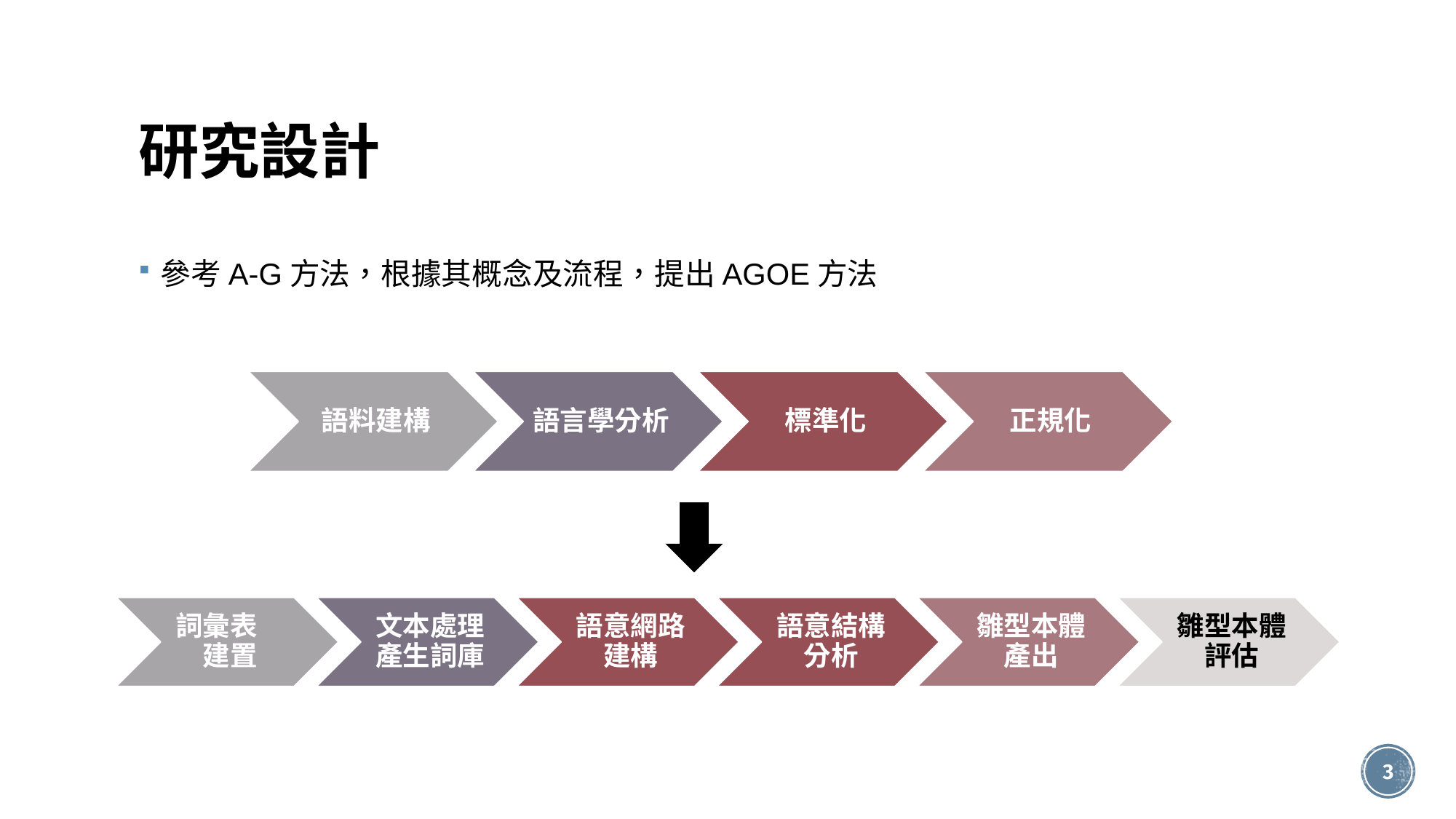

# 研究設計
參考A-G方法，根據其概念及流程，提出AGOE方法
語料建構
語言學分析
標準化
正規化

詞彙表　建置
文本處理產生詞庫
語意網路建構
語意結構分析
雛型本體產出
雛型本體評估
3